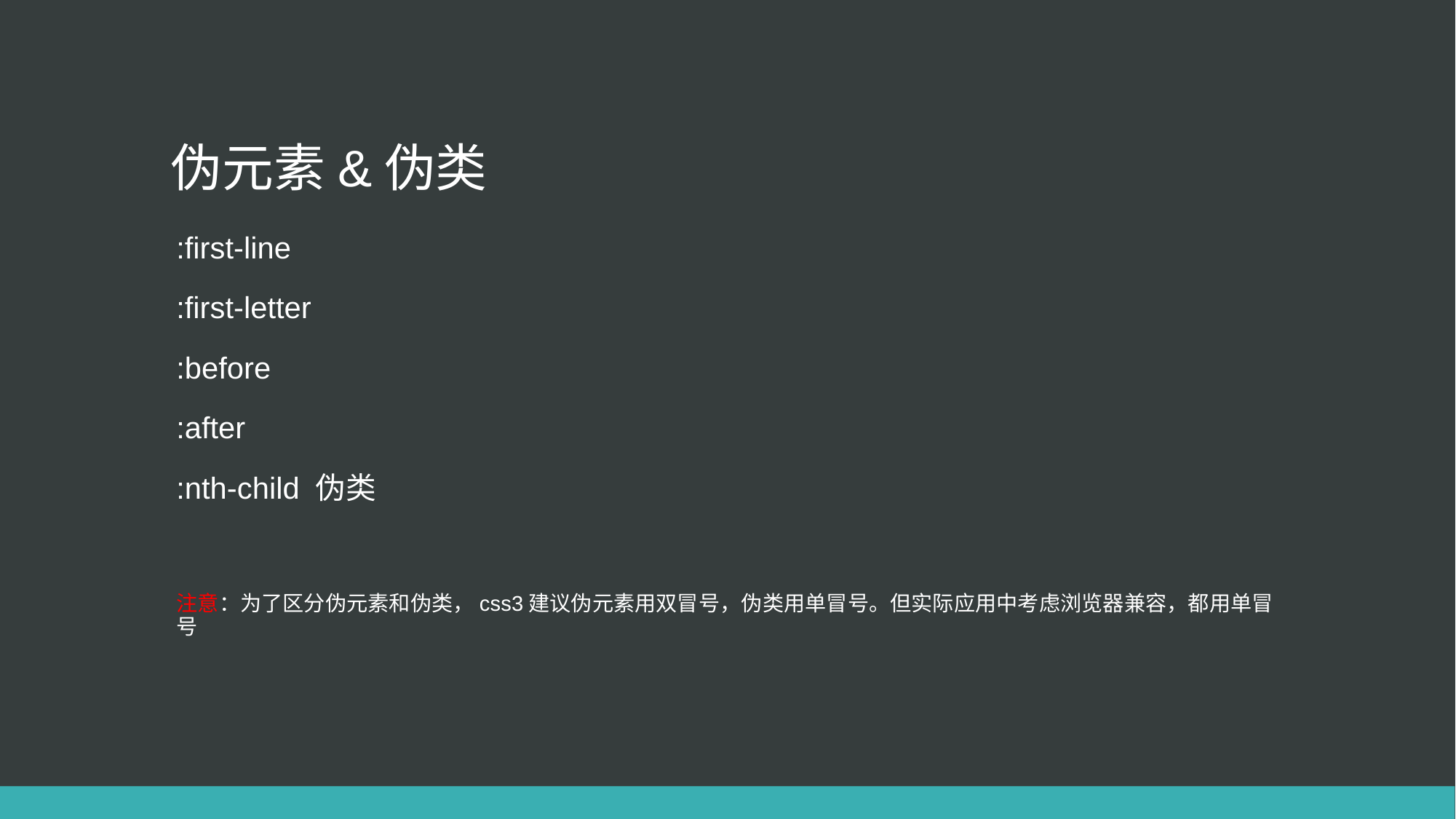

# 伪元素&伪类
:first-line
:first-letter
:before
:after
:nth-child 伪类

注意：为了区分伪元素和伪类，css3建议伪元素用双冒号，伪类用单冒号。但实际应用中考虑浏览器兼容，都用单冒号